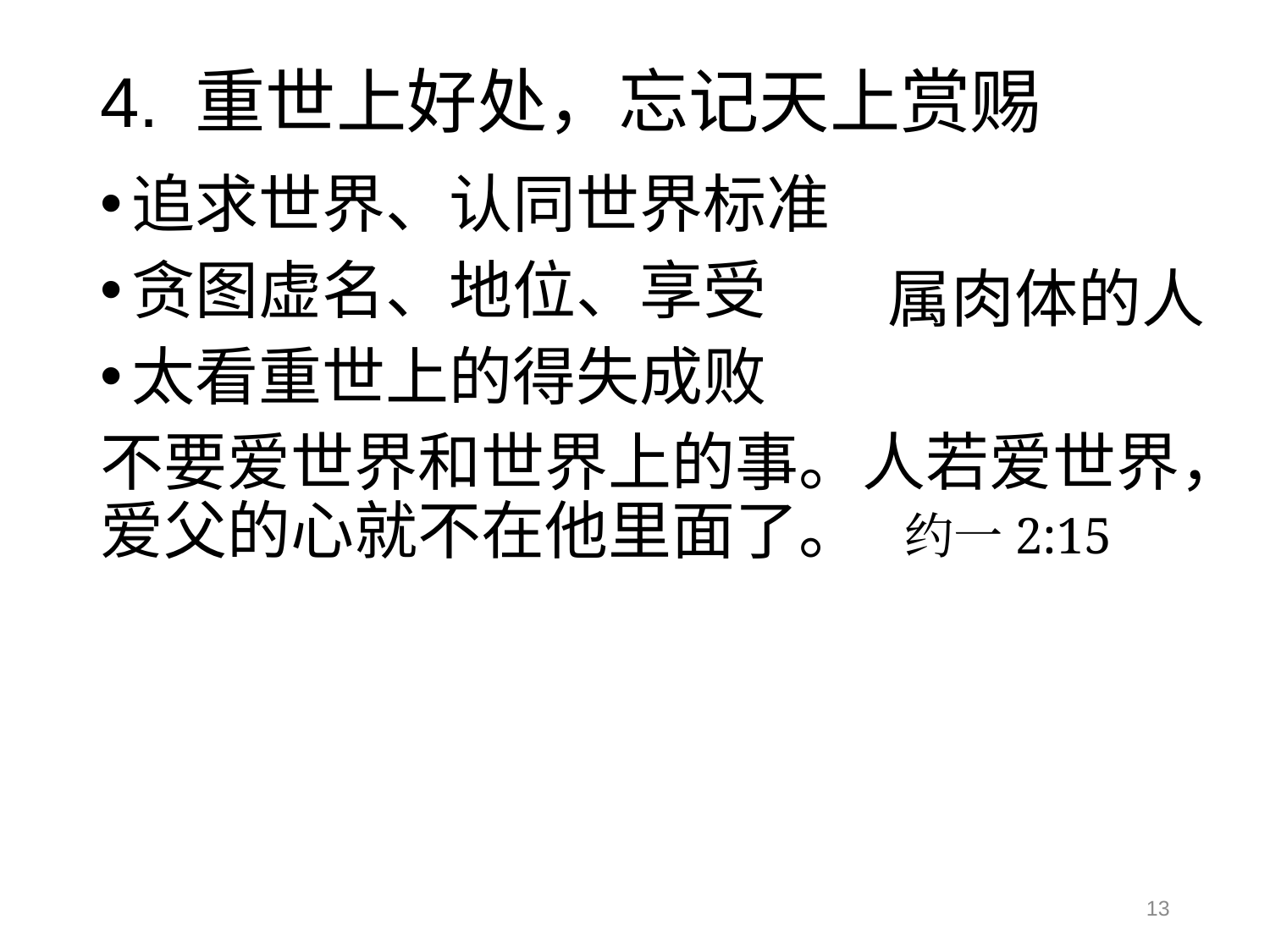

# 4. 重世上好处，忘记天上赏赐
追求世界、认同世界标准
贪图虚名、地位、享受
太看重世上的得失成败
不要爱世界和世界上的事。人若爱世界，爱父的心就不在他里面了。   约一2:15
属肉体的人
13